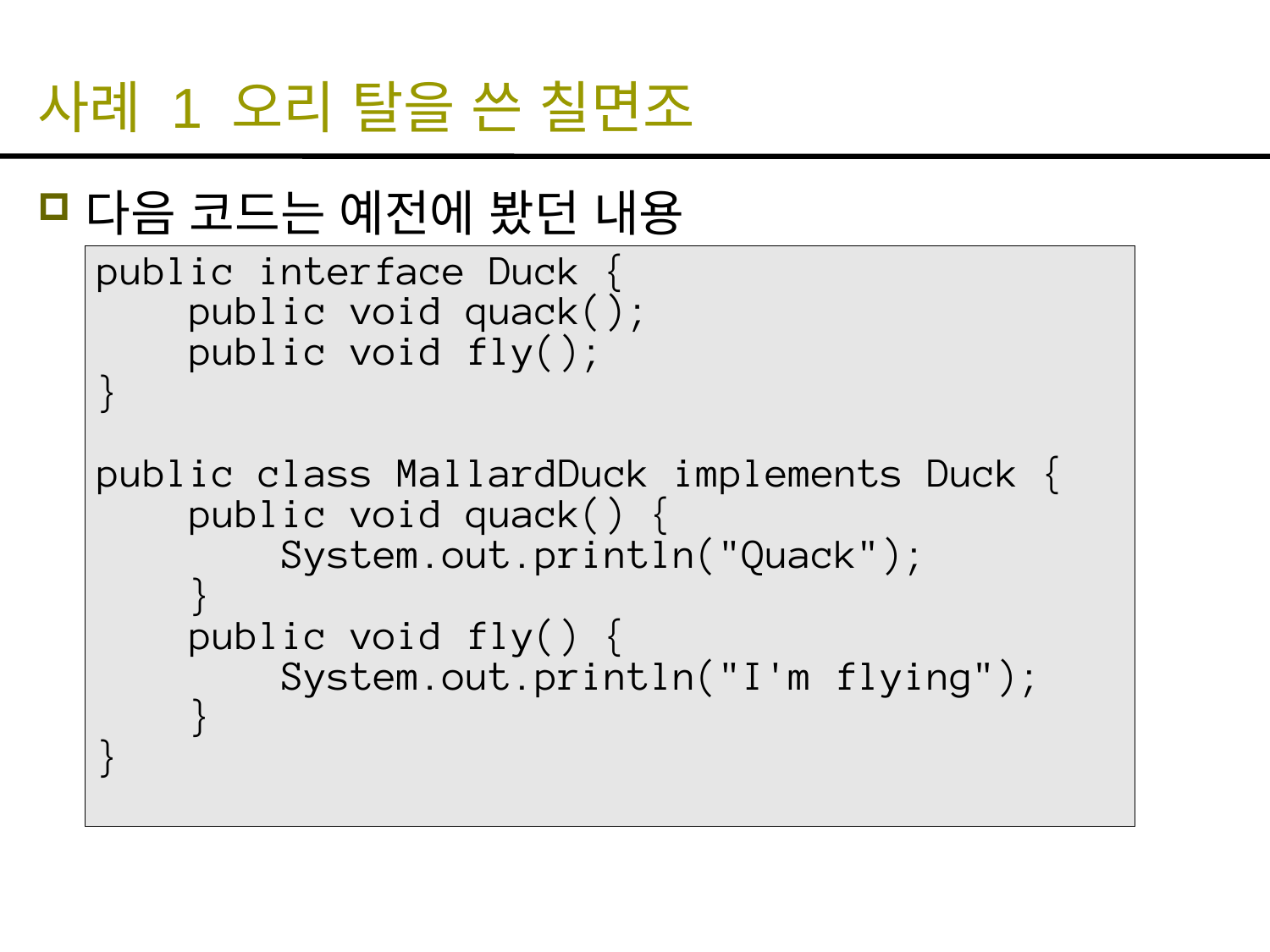

# 사례 1 오리 탈을 쓴 칠면조
다음 코드는 예전에 봤던 내용
public interface Duck {
    public void quack();
    public void fly();
}

public class MallardDuck implements Duck {
    public void quack() {
        System.out.println("Quack");
    }
    public void fly() {
        System.out.println("I'm flying");
    }
}